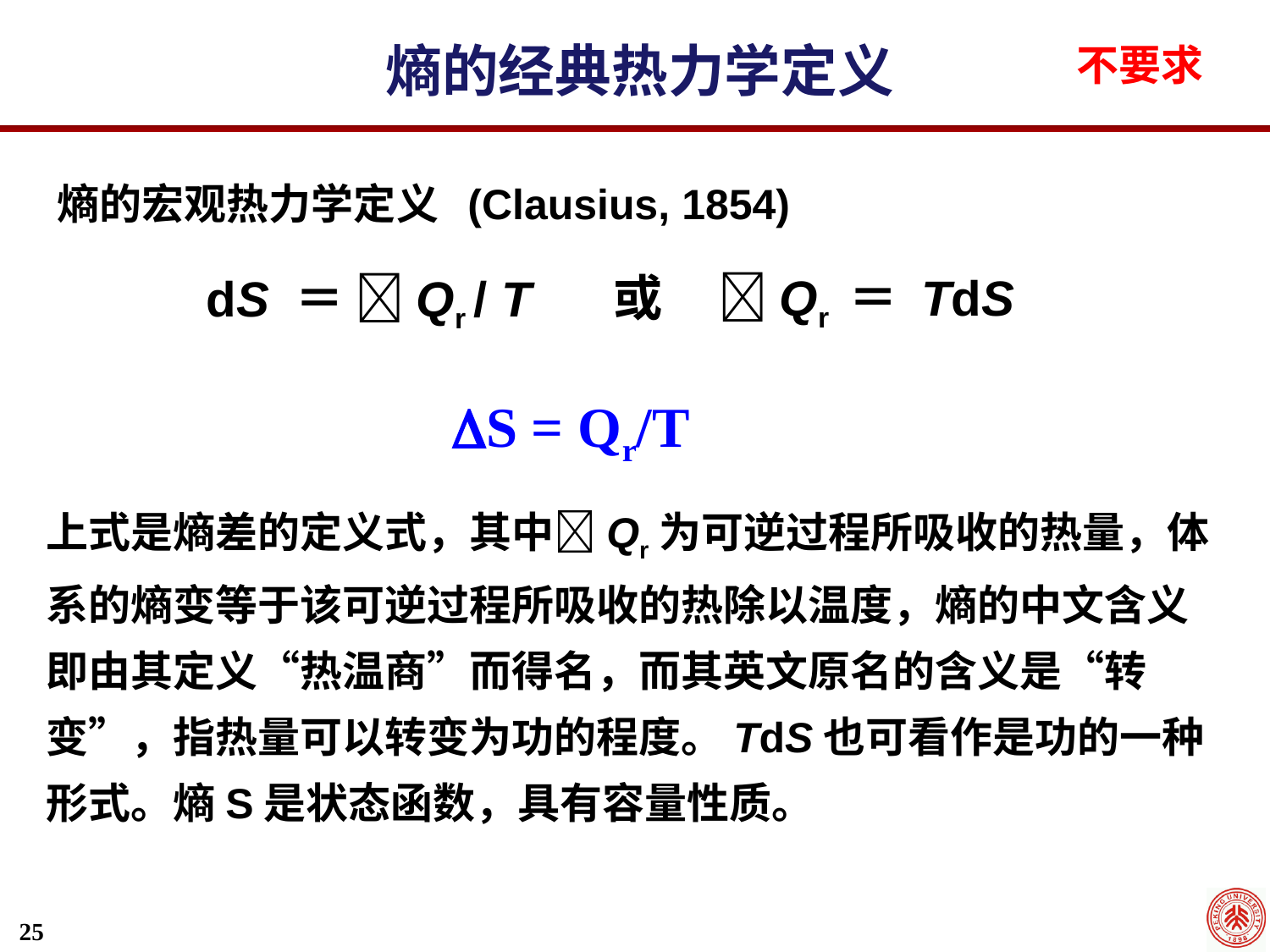

熵的经典热力学定义
不要求

熵的宏观热力学定义  (Clausius, 1854)
或     δQr ＝ TdS
 dS ＝ δQr / T
ΔS = Qr/T
上式是熵差的定义式，其中δQr为可逆过程所吸收的热量，体系的熵变等于该可逆过程所吸收的热除以温度，熵的中文含义即由其定义“热温商”而得名，而其英文原名的含义是“转变”，指热量可以转变为功的程度。TdS也可看作是功的一种形式。熵S是状态函数，具有容量性质。
25